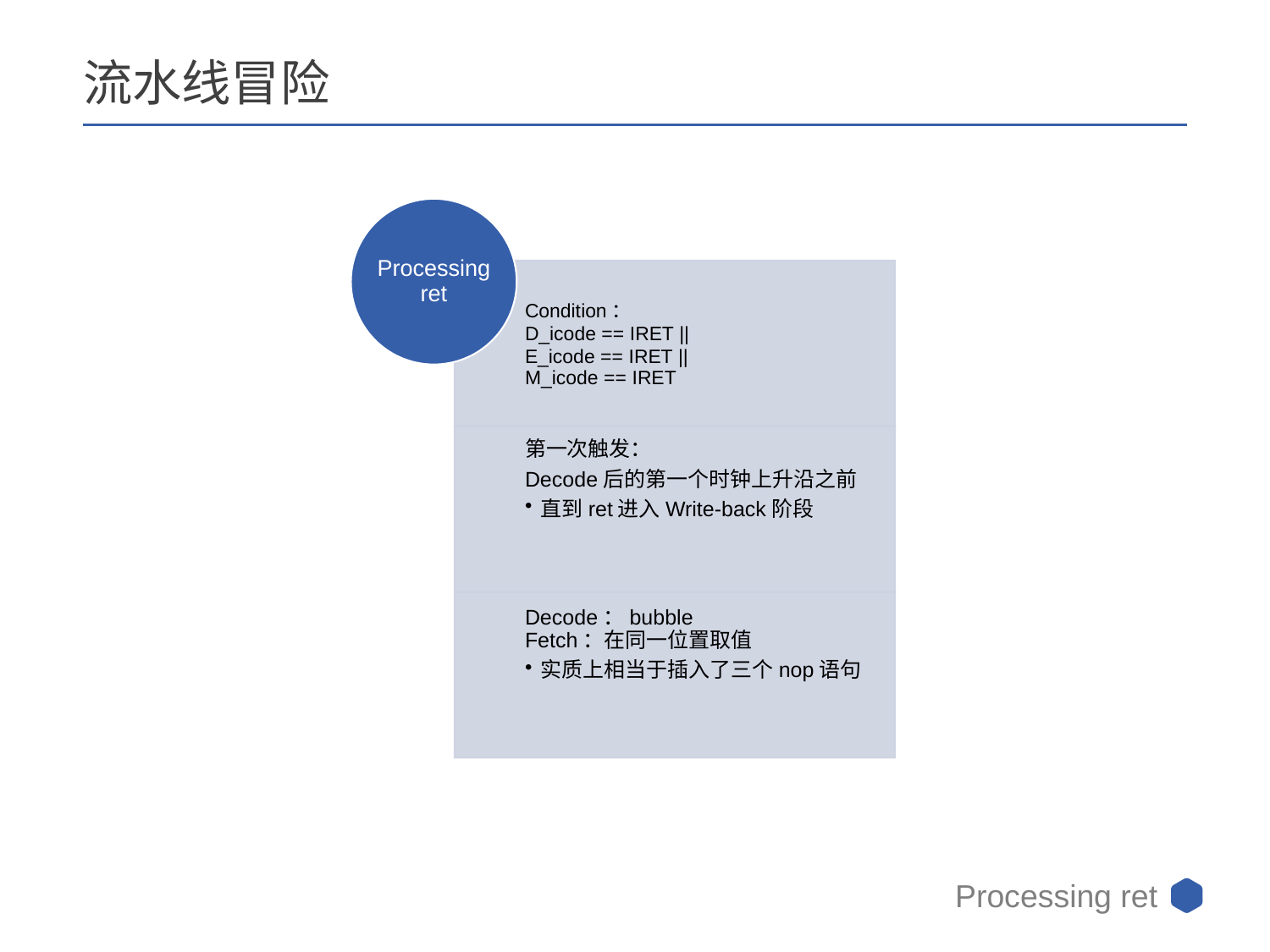

流水线冒险
Condition：
D_icode == IRET ||
E_icode == IRET ||
M_icode == IRET
第一次触发：
Decode后的第一个时钟上升沿之前
直到ret进入Write-back阶段
Decode：bubble
Fetch：在同一位置取值
实质上相当于插入了三个nop语句
Processing ret
Processing ret